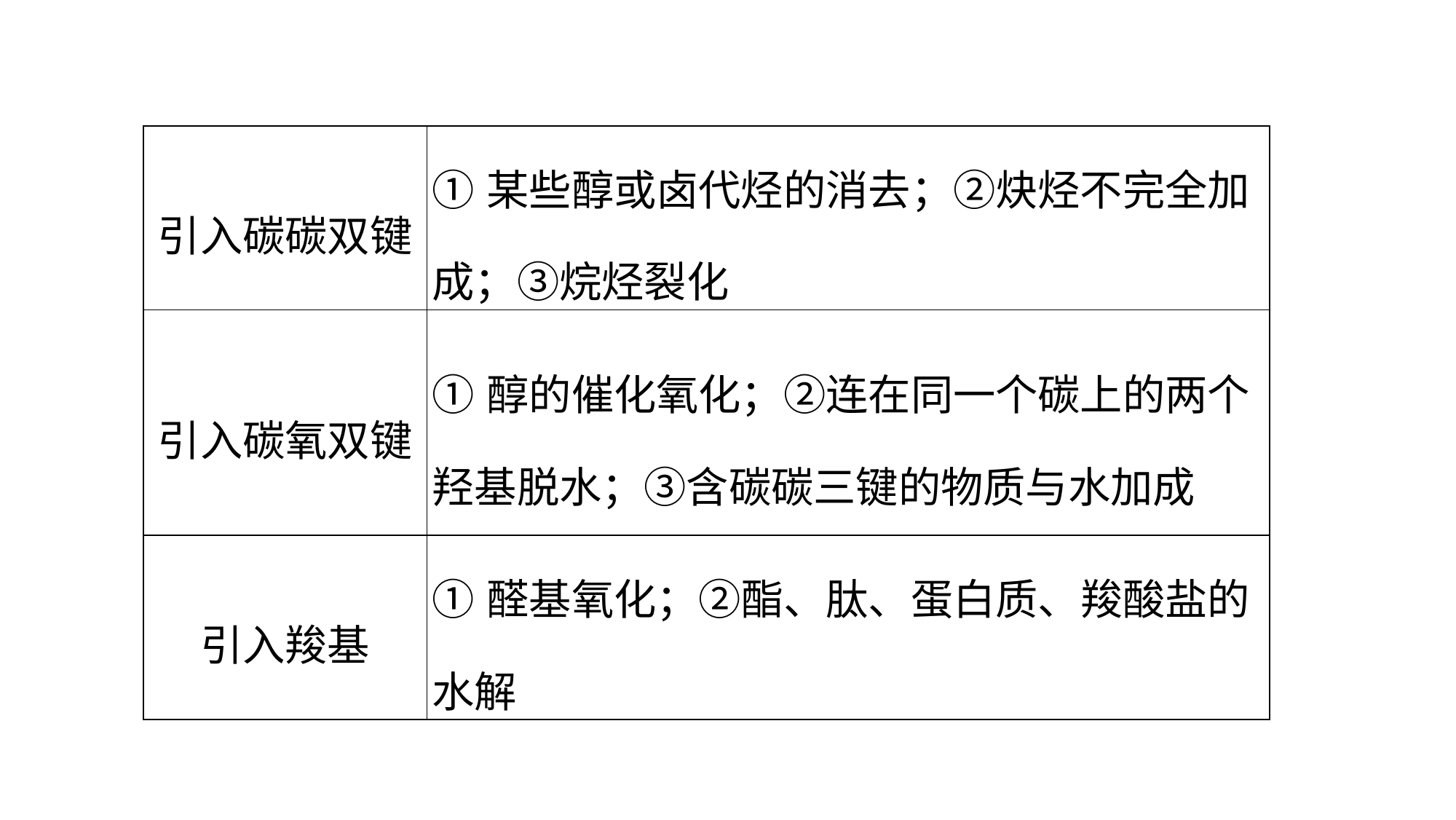

| 引入碳碳双键 | ①某些醇或卤代烃的消去；②炔烃不完全加成；③烷烃裂化 |
| --- | --- |
| 引入碳氧双键 | ①醇的催化氧化；②连在同一个碳上的两个羟基脱水；③含碳碳三键的物质与水加成 |
| 引入羧基 | ①醛基氧化；②酯、肽、蛋白质、羧酸盐的水解 |